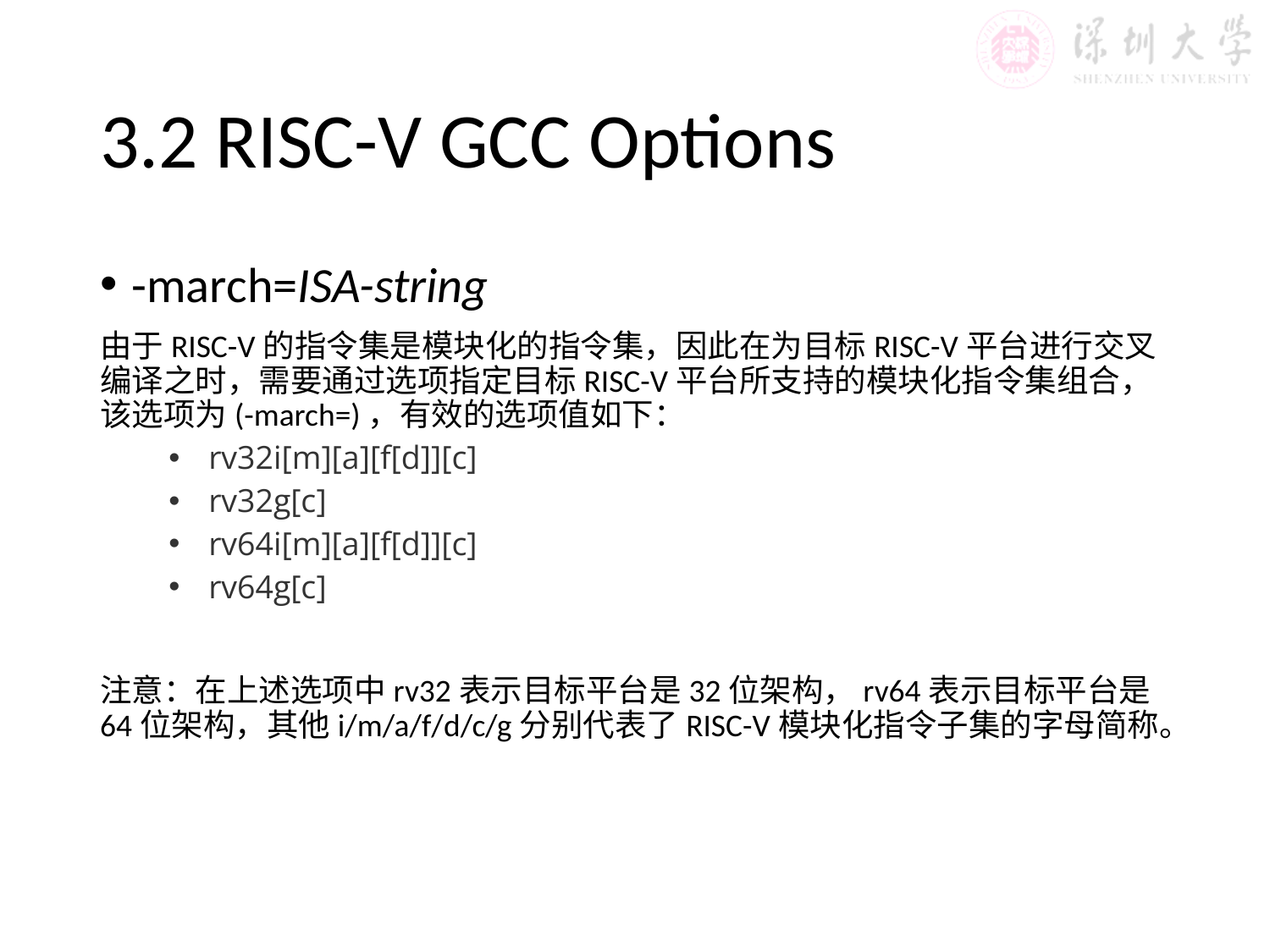

# 3.2 RISC-V GCC Options
-march=ISA-string
由于RISC-V的指令集是模块化的指令集，因此在为目标RISC-V平台进行交叉编译之时，需要通过选项指定目标RISC-V平台所支持的模块化指令集组合，该选项为(-march=)，有效的选项值如下：
rv32i[m][a][f[d]][c]
rv32g[c]
rv64i[m][a][f[d]][c]
rv64g[c]

注意：在上述选项中rv32表示目标平台是32位架构，rv64表示目标平台是64位架构，其他i/m/a/f/d/c/g分别代表了RISC-V模块化指令子集的字母简称。